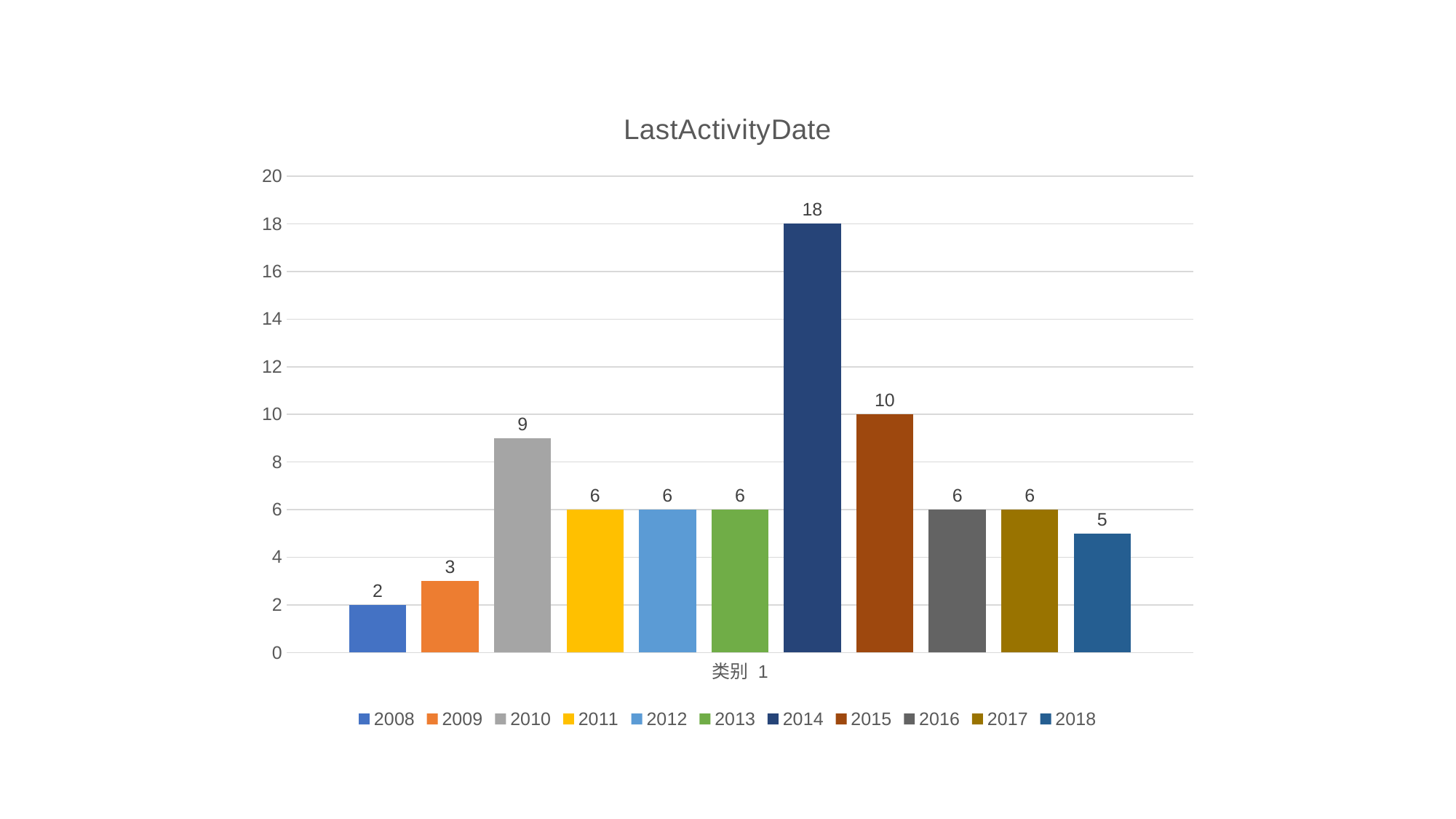

### Chart: LastActivityDate

| Category | 2008 | 2009 | 2010 | 2011 | 2012 | 2013 | 2014 | 2015 | 2016 | 2017 | 2018 |
|---|---|---|---|---|---|---|---|---|---|---|---|
| 类别 1 | 2.0 | 3.0 | 9.0 | 6.0 | 6.0 | 6.0 | 18.0 | 10.0 | 6.0 | 6.0 | 5.0 |